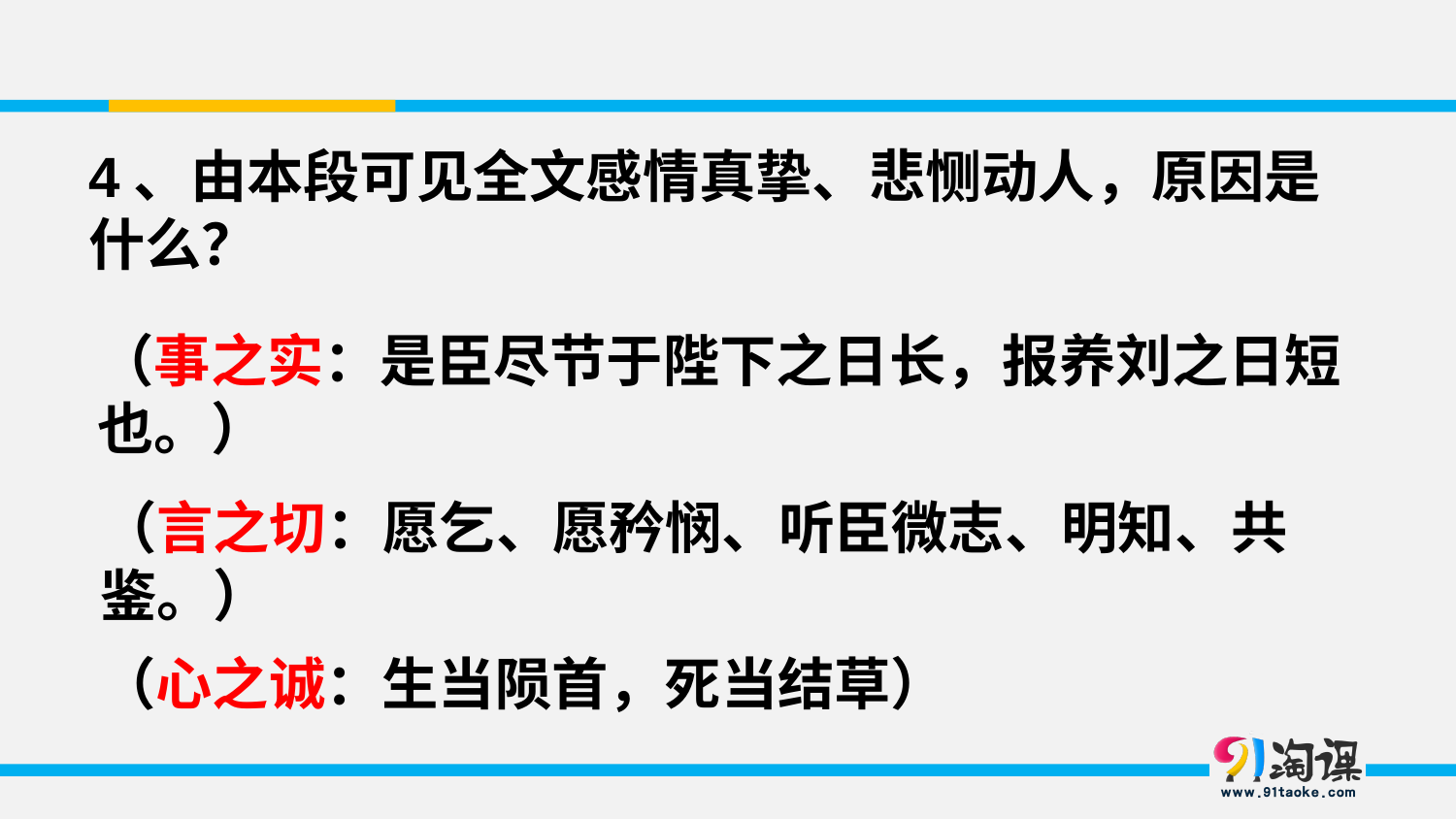

4、由本段可见全文感情真挚、悲恻动人，原因是什么？
（事之实：是臣尽节于陛下之日长，报养刘之日短也。）
（言之切：愿乞、愿矜悯、听臣微志、明知、共鉴。）
（心之诚：生当陨首，死当结草）